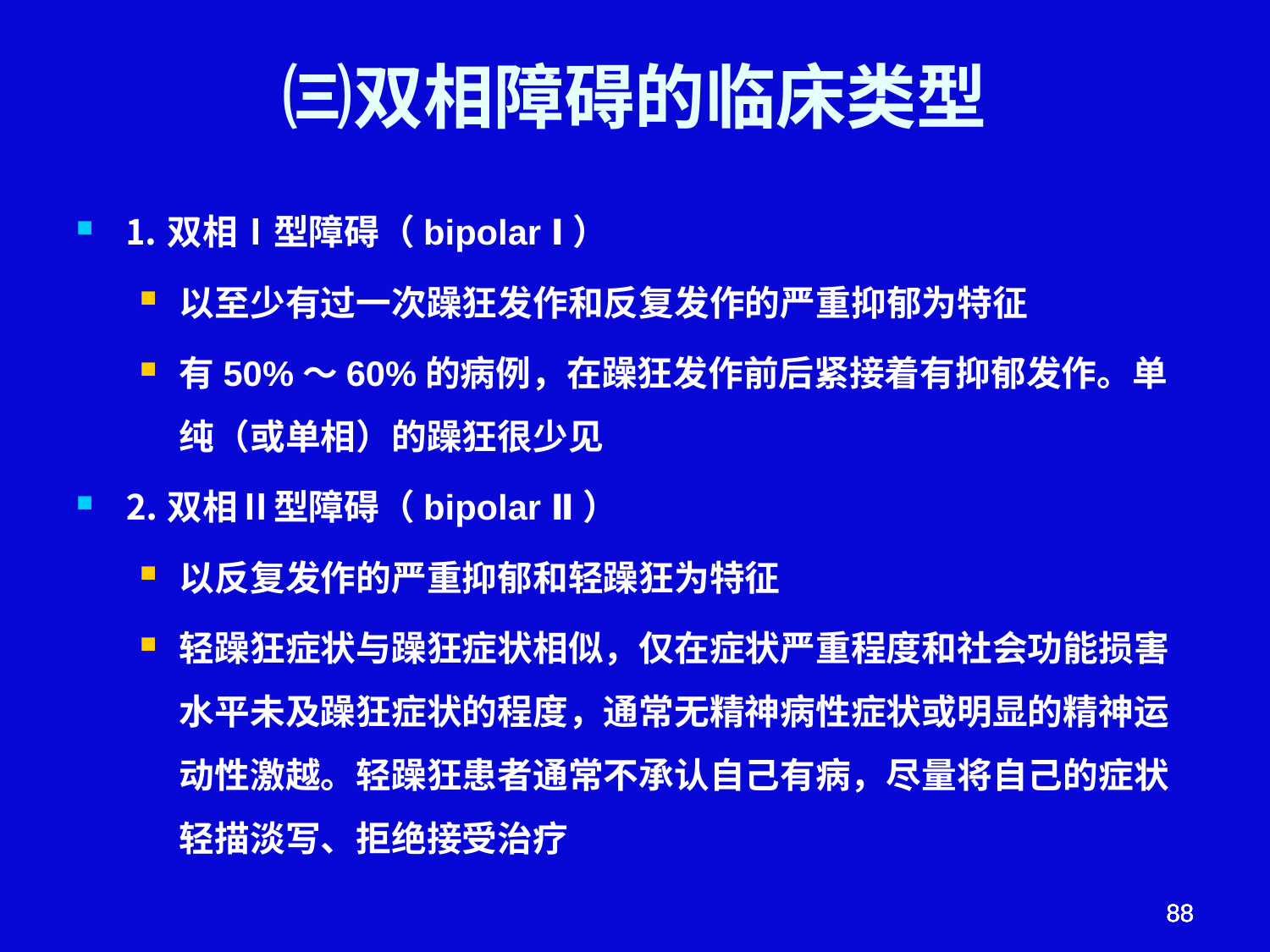

# ㈢双相障碍的临床类型
⒈双相Ⅰ型障碍（bipolar Ⅰ）
以至少有过一次躁狂发作和反复发作的严重抑郁为特征
有50%～60%的病例，在躁狂发作前后紧接着有抑郁发作。单纯（或单相）的躁狂很少见
⒉双相Ⅱ型障碍（bipolar Ⅱ）
以反复发作的严重抑郁和轻躁狂为特征
轻躁狂症状与躁狂症状相似，仅在症状严重程度和社会功能损害水平未及躁狂症状的程度，通常无精神病性症状或明显的精神运动性激越。轻躁狂患者通常不承认自己有病，尽量将自己的症状轻描淡写、拒绝接受治疗
88
88
88
88
88
88